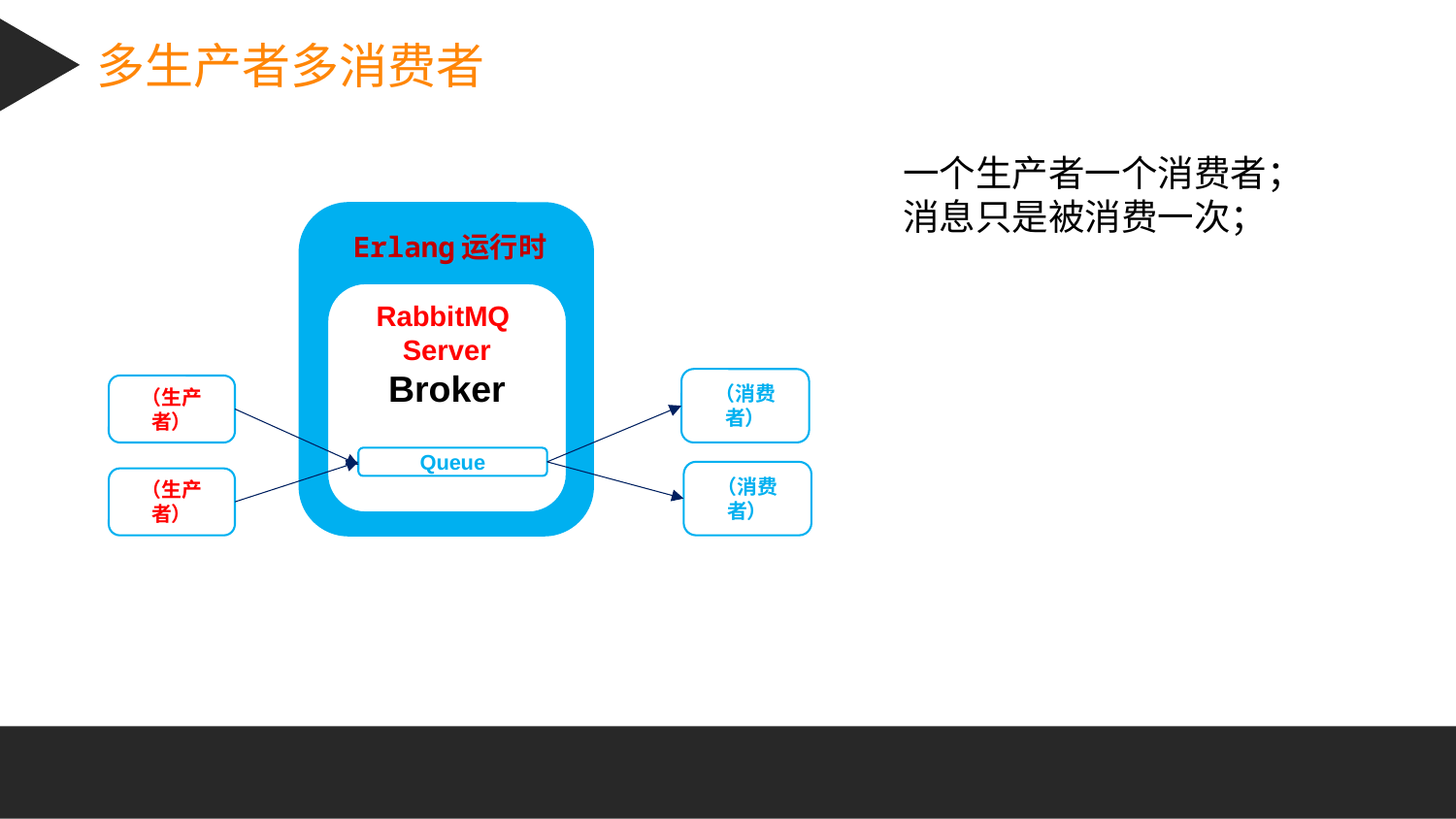

多生产者多消费者
一个生产者一个消费者；
消息只是被消费一次；

Erlang运行时
RabbitMQ
Server
Broker

Queue
（消费者）
（生产者）
（消费者）
（生产者）